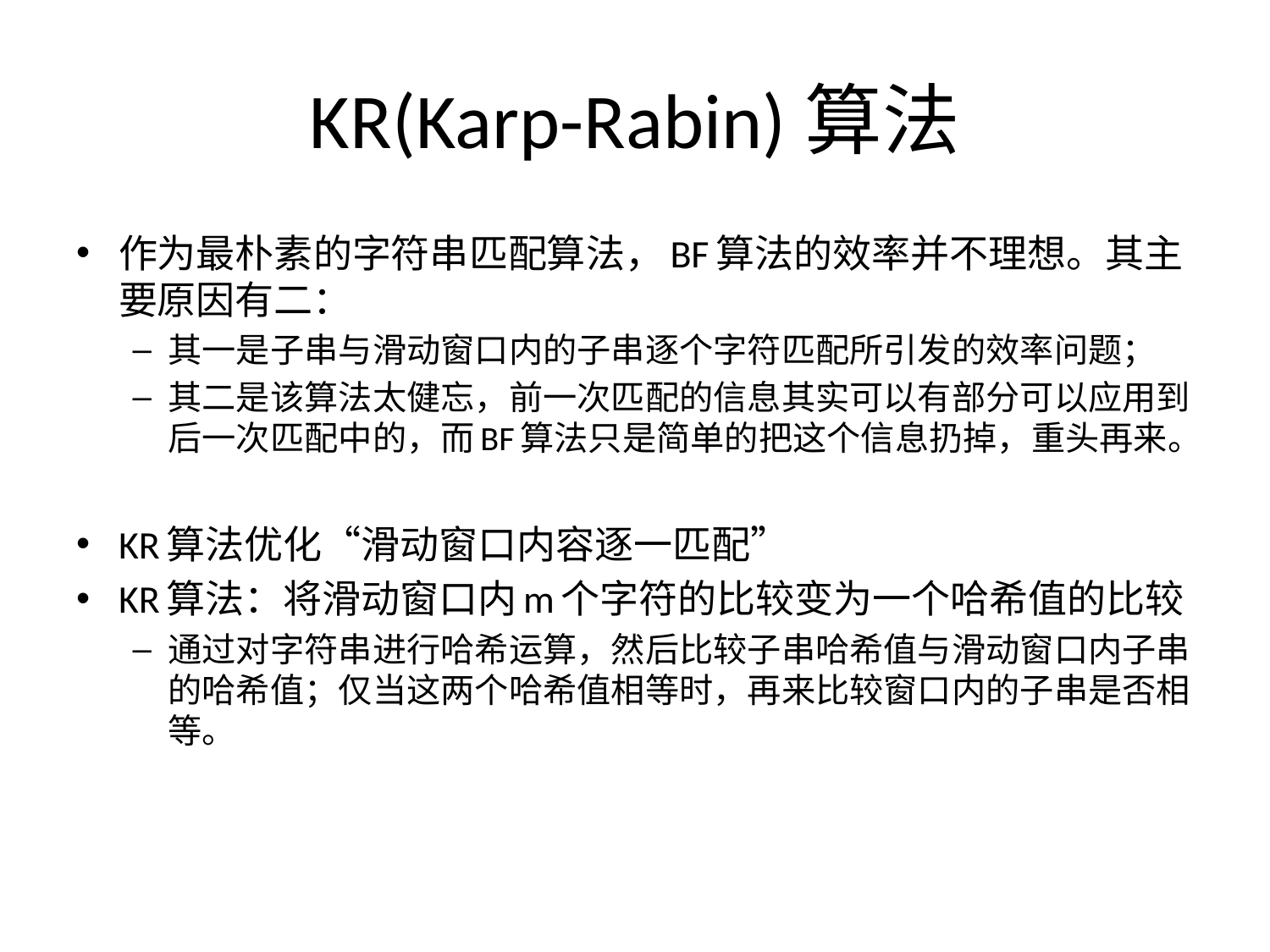

# KR(Karp-Rabin)算法
作为最朴素的字符串匹配算法，BF算法的效率并不理想。其主要原因有二：
其一是子串与滑动窗口内的子串逐个字符匹配所引发的效率问题；
其二是该算法太健忘，前一次匹配的信息其实可以有部分可以应用到后一次匹配中的，而BF算法只是简单的把这个信息扔掉，重头再来。

KR算法优化“滑动窗口内容逐一匹配”
KR算法：将滑动窗口内m个字符的比较变为一个哈希值的比较
通过对字符串进行哈希运算，然后比较子串哈希值与滑动窗口内子串的哈希值；仅当这两个哈希值相等时，再来比较窗口内的子串是否相等。